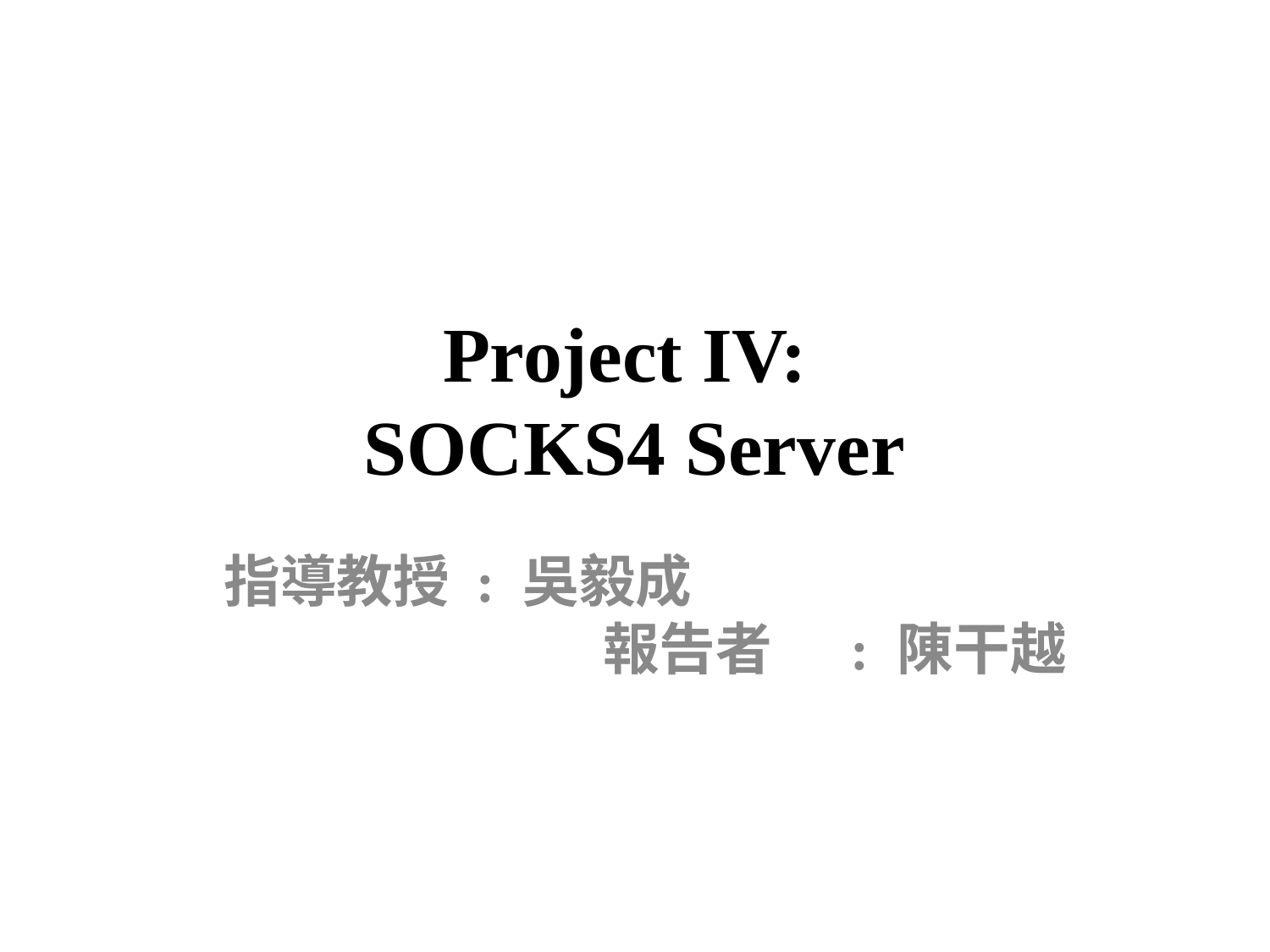

# Project IV: SOCKS4 Server
指導教授 : 吳毅成                              報告者     : 陳干越